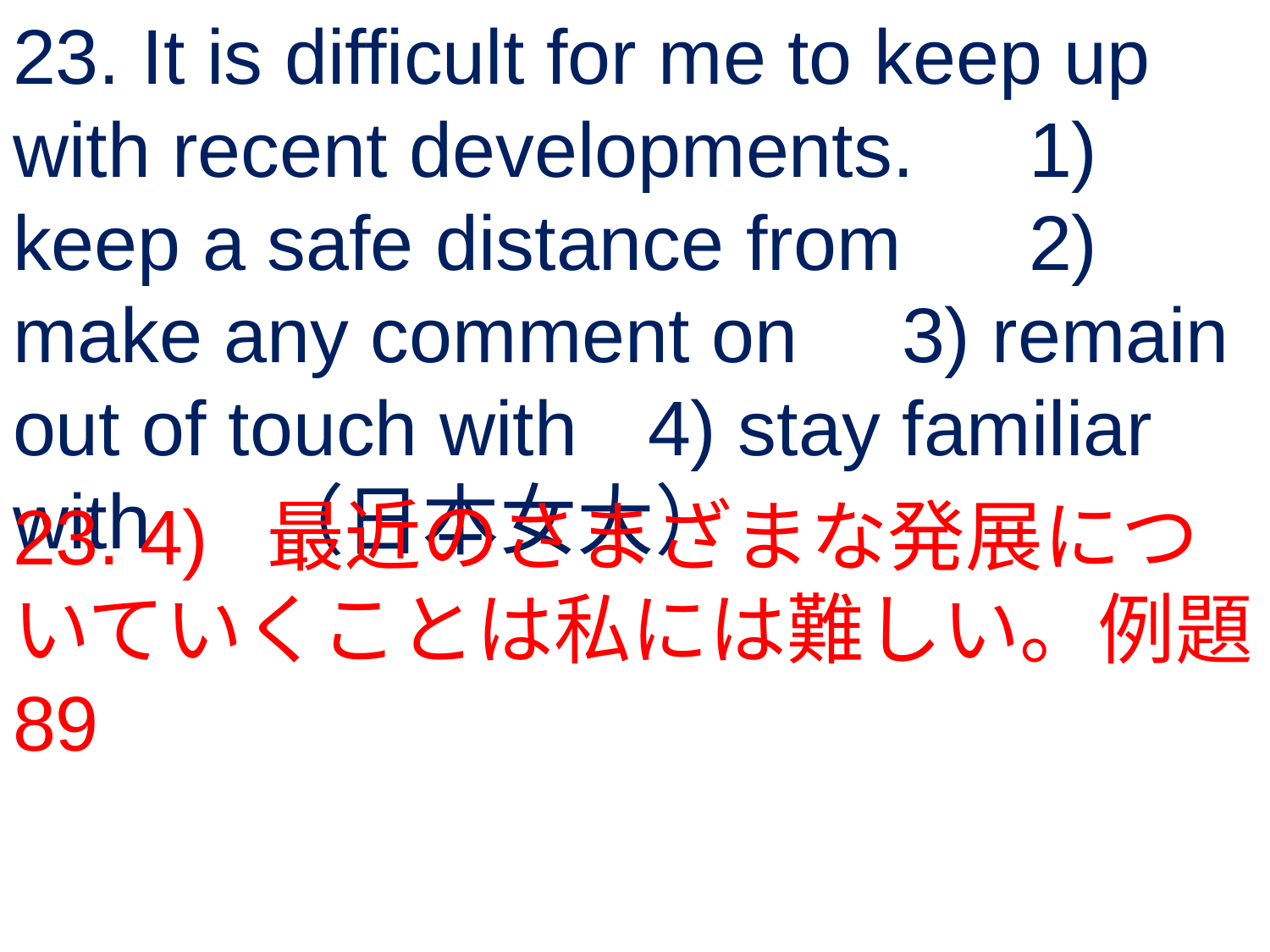

# 23. It is difficult for me to keep up with recent developments.	1) keep a safe distance from	2) make any comment on	3) remain out of touch with	4) stay familiar with	（日本女大）
23.	4) 	最近のさまざまな発展についていくことは私には難しい。例題89